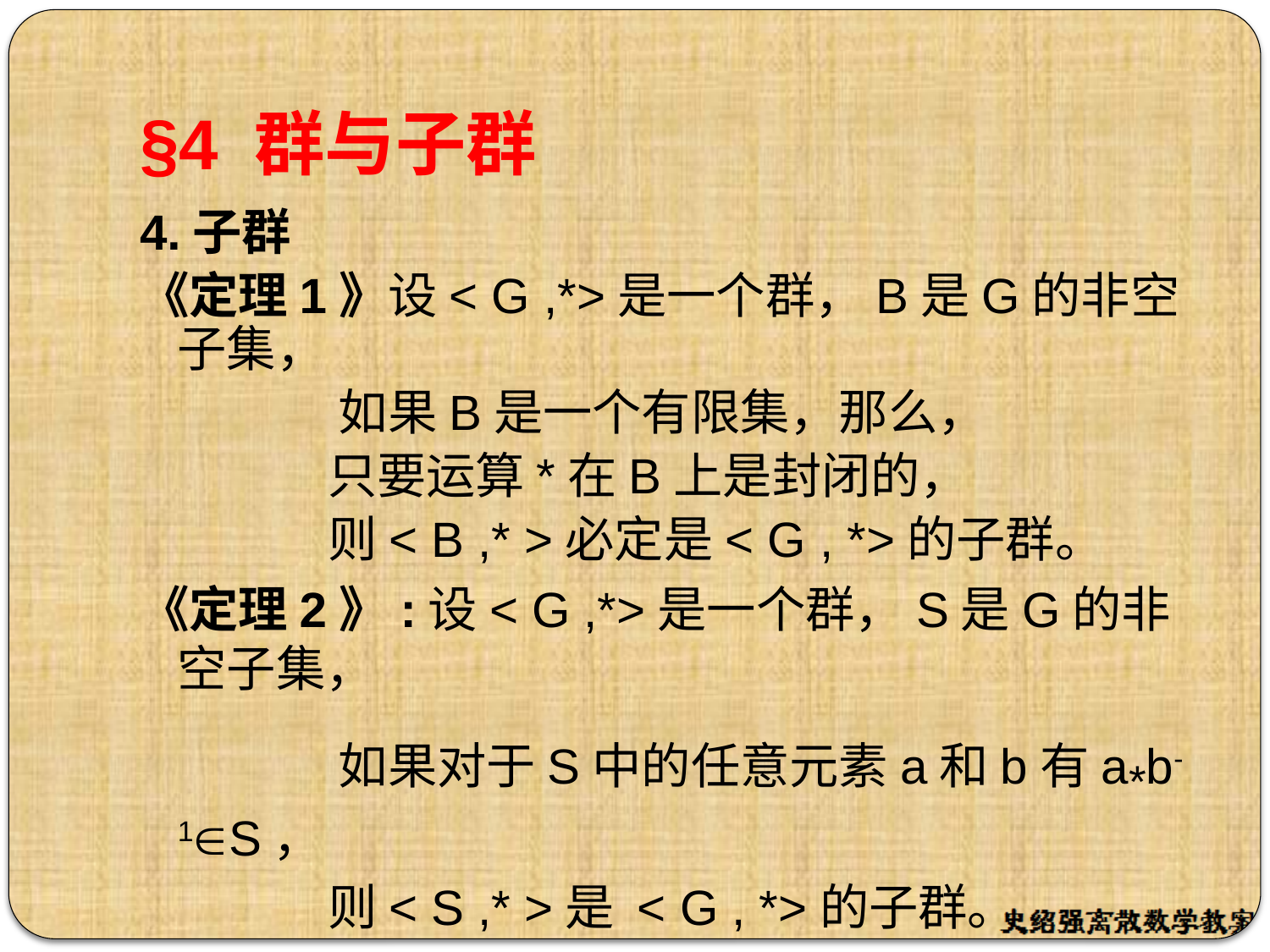

# §4 群与子群
4.子群
《定理1》设< G ,*>是一个群，B是G的非空子集，
                 如果B是一个有限集，那么，
                只要运算*在B上是封闭的，
                则< B ,* >必定是< G , *>的子群。
《定理2》:设< G ,*>是一个群，S是G的非空子集，
                 如果对于S中的任意元素a和b有a*b-1∈S，
                则< S ,* >是 < G , *>的子群。